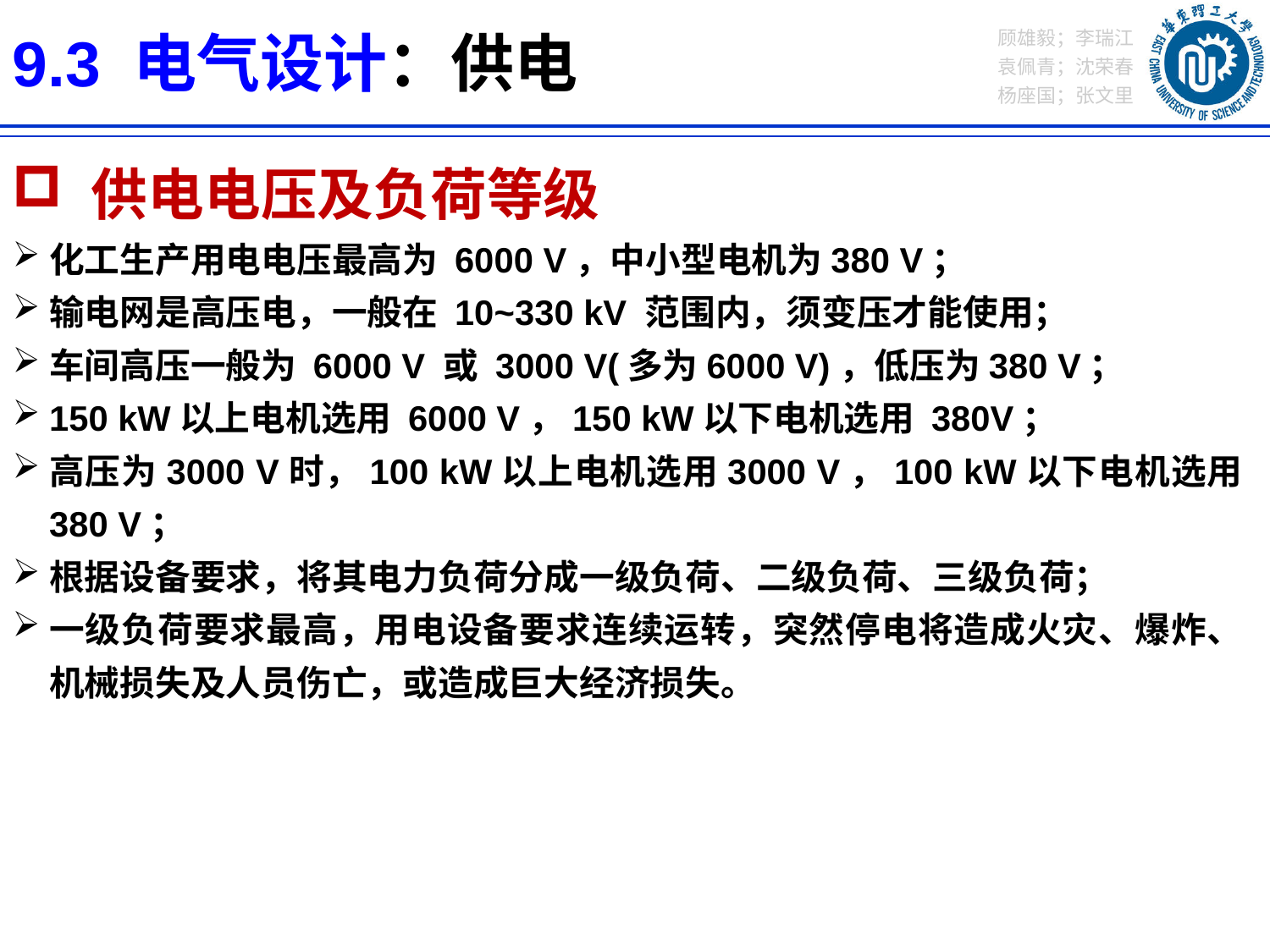

9.3 电气设计：供电
 供电电压及负荷等级
化工生产用电电压最高为 6000 V，中小型电机为380 V；
输电网是高压电，一般在 10~330 kV 范围内，须变压才能使用；
车间高压一般为 6000 V 或 3000 V(多为6000 V)，低压为380 V；
150 kW以上电机选用 6000 V，150 kW以下电机选用 380V；
高压为3000 V时，100 kW以上电机选用3000 V，100 kW以下电机选用 380 V；
根据设备要求，将其电力负荷分成一级负荷、二级负荷、三级负荷；
一级负荷要求最高，用电设备要求连续运转，突然停电将造成火灾、爆炸、机械损失及人员伤亡，或造成巨大经济损失。